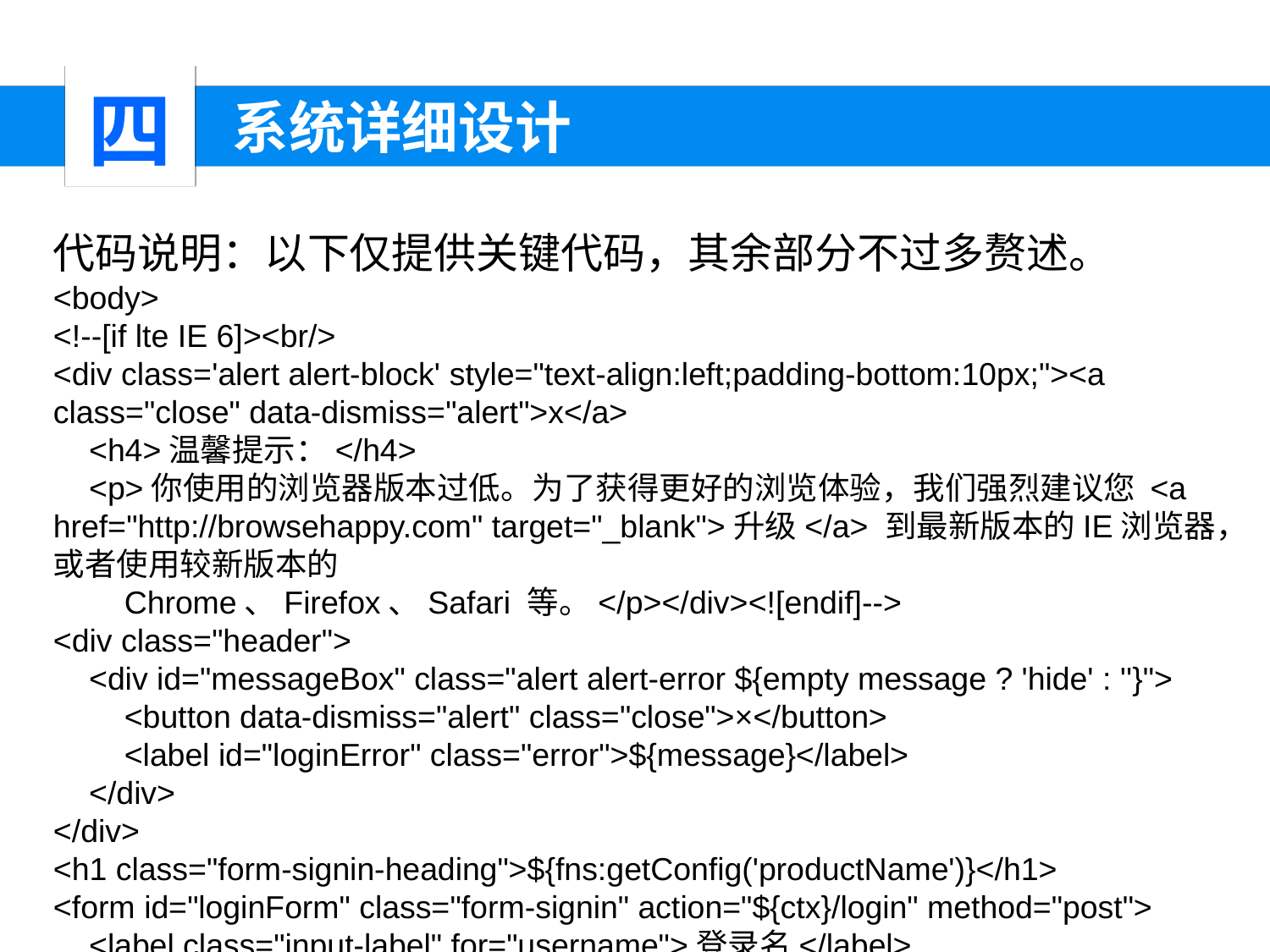

四
                系统详细设计
代码说明：以下仅提供关键代码，其余部分不过多赘述。 <body>
<!--[if lte IE 6]><br/>
<div class='alert alert-block' style="text-align:left;padding-bottom:10px;"><a class="close" data-dismiss="alert">x</a>
    <h4>温馨提示：</h4>
    <p>你使用的浏览器版本过低。为了获得更好的浏览体验，我们强烈建议您 <a href="http://browsehappy.com" target="_blank">升级</a> 到最新版本的IE浏览器，或者使用较新版本的
        Chrome、Firefox、Safari 等。</p></div><![endif]-->
<div class="header">
    <div id="messageBox" class="alert alert-error ${empty message ? 'hide' : ''}">
        <button data-dismiss="alert" class="close">×</button>
        <label id="loginError" class="error">${message}</label>
    </div>
</div>
<h1 class="form-signin-heading">${fns:getConfig('productName')}</h1>
<form id="loginForm" class="form-signin" action="${ctx}/login" method="post">
    <label class="input-label" for="username">登录名</label>